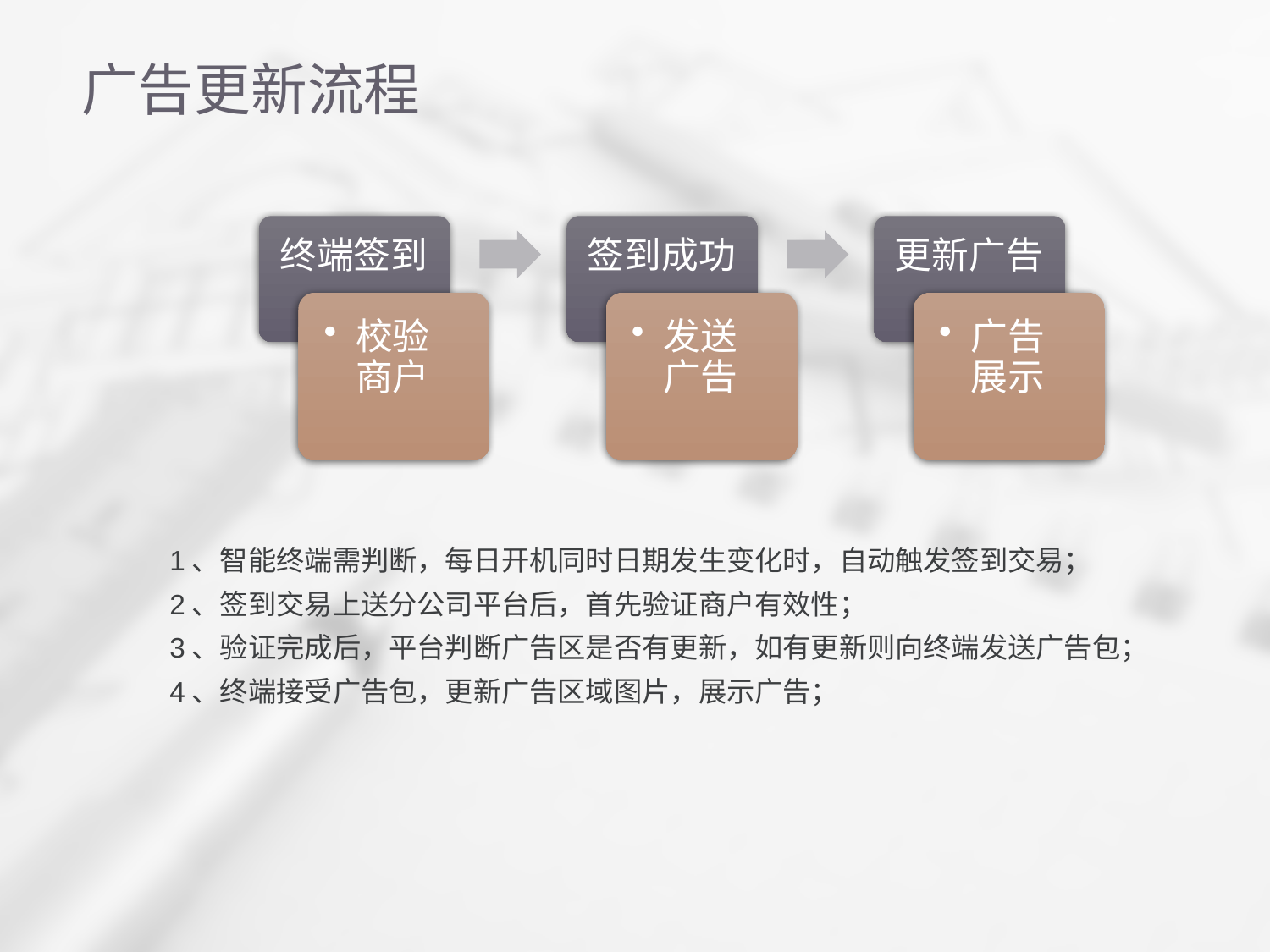

# 广告更新流程
终端签到
签到成功
更新广告

校验商户
发送广告
广告展示
1、智能终端需判断，每日开机同时日期发生变化时，自动触发签到交易；
2、签到交易上送分公司平台后，首先验证商户有效性；
3、验证完成后，平台判断广告区是否有更新，如有更新则向终端发送广告包；
4、终端接受广告包，更新广告区域图片，展示广告；